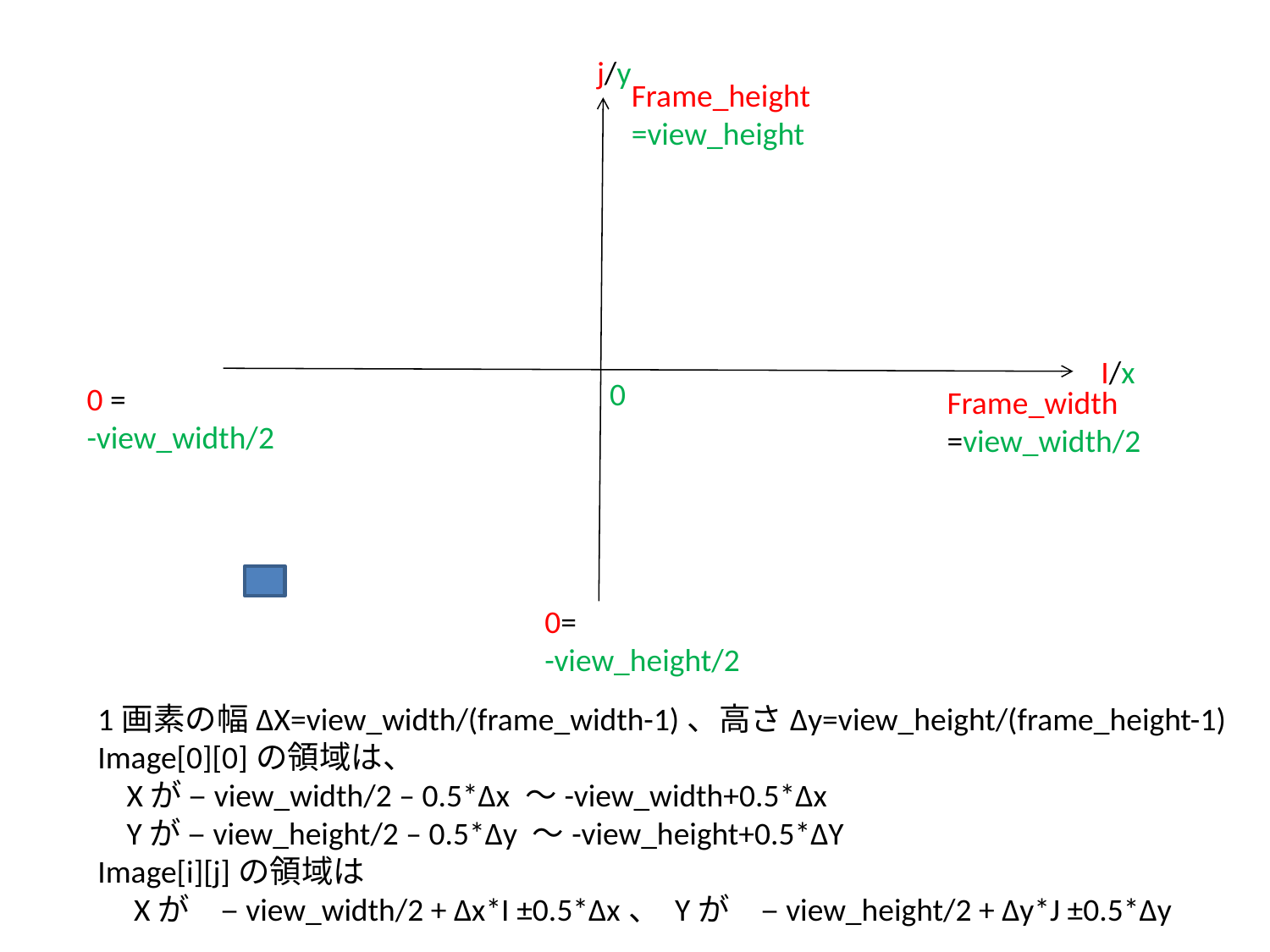

j/y
Frame_height
=view_height

I/x
0
0 =
-view_width/2
Frame_width
=view_width/2

0=
-view_height/2
1画素の幅ΔX=view_width/(frame_width-1)、高さΔy=view_height/(frame_height-1)
Image[0][0]の領域は、
    Xが –view_width/2 – 0.5*Δx ～-view_width+0.5*Δx
    Yが –view_height/2 – 0.5*Δy ～-view_height+0.5*ΔY
Image[i][j]の領域は
     Xが　–view_width/2 + Δx*I ±0.5*Δx、 Yが　–view_height/2 + Δy*J ±0.5*Δy